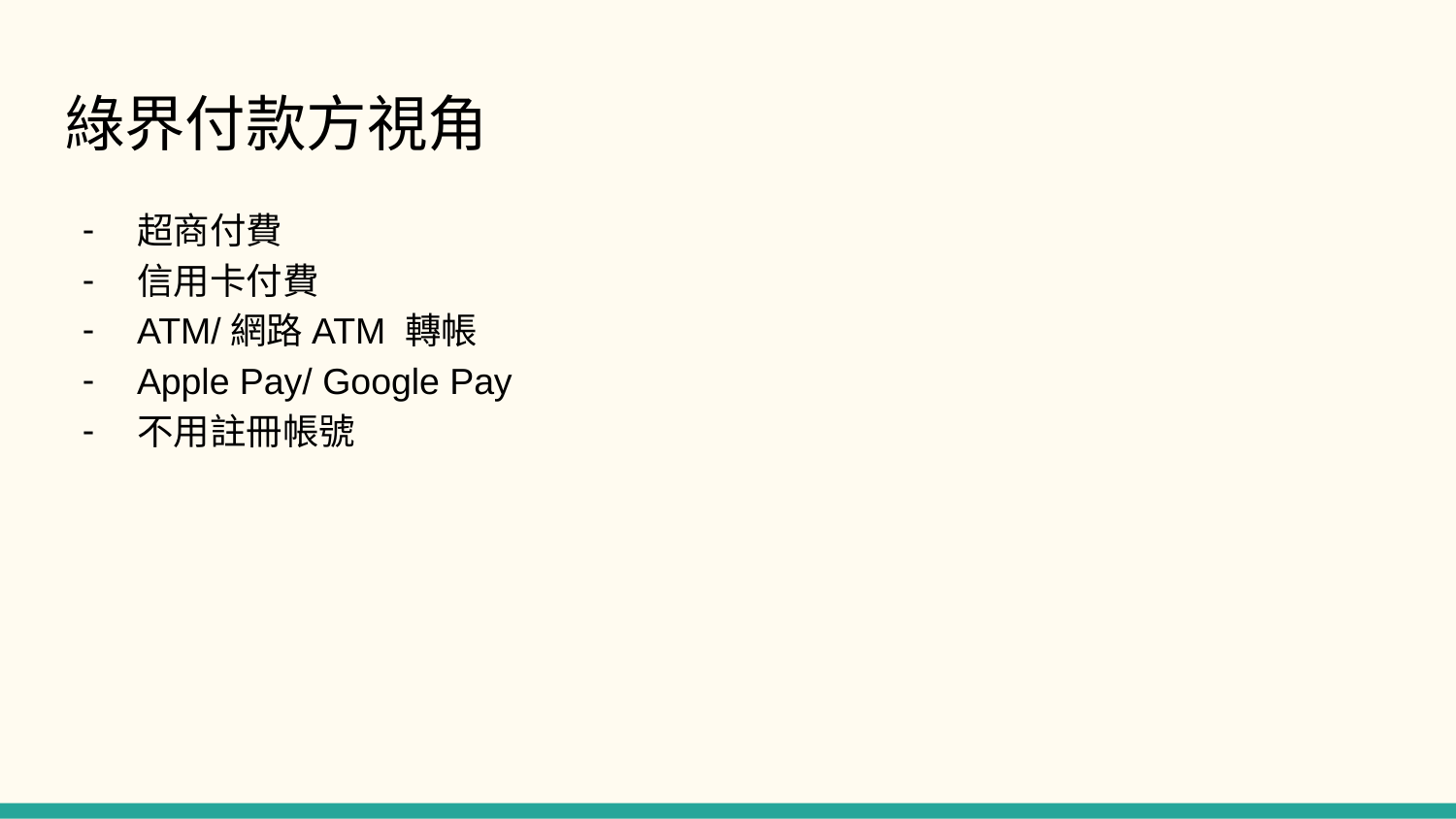

# 綠界付款方視角
超商付費
信用卡付費
ATM/網路ATM 轉帳
Apple Pay/ Google Pay
不用註冊帳號